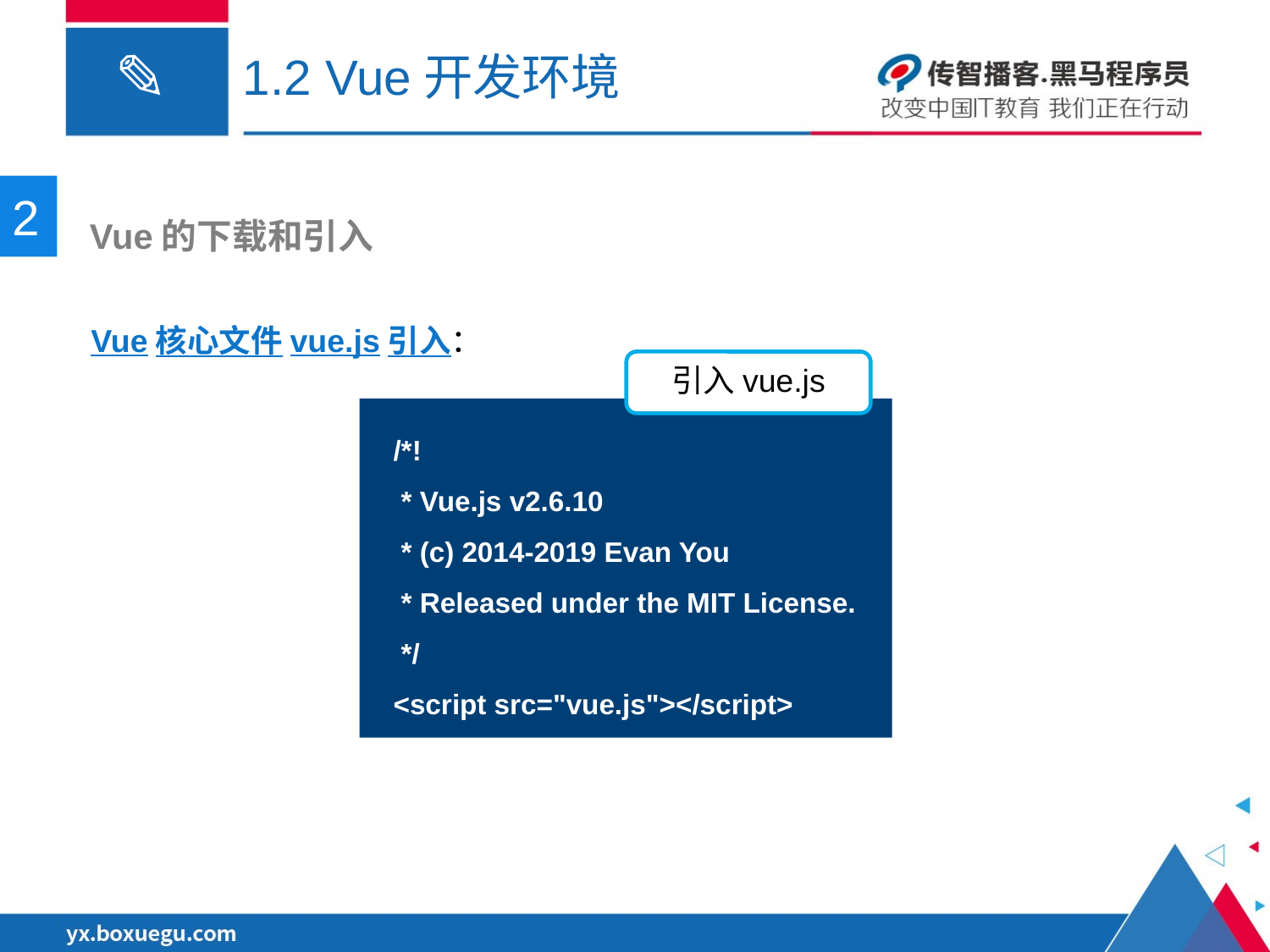

# 1.2 Vue开发环境

2
  Vue的下载和引入
Vue核心文件vue.js引入：
引入vue.js

/*!
 * Vue.js v2.6.10
 * (c) 2014-2019 Evan You
 * Released under the MIT License.
 */
<script src="vue.js"></script>